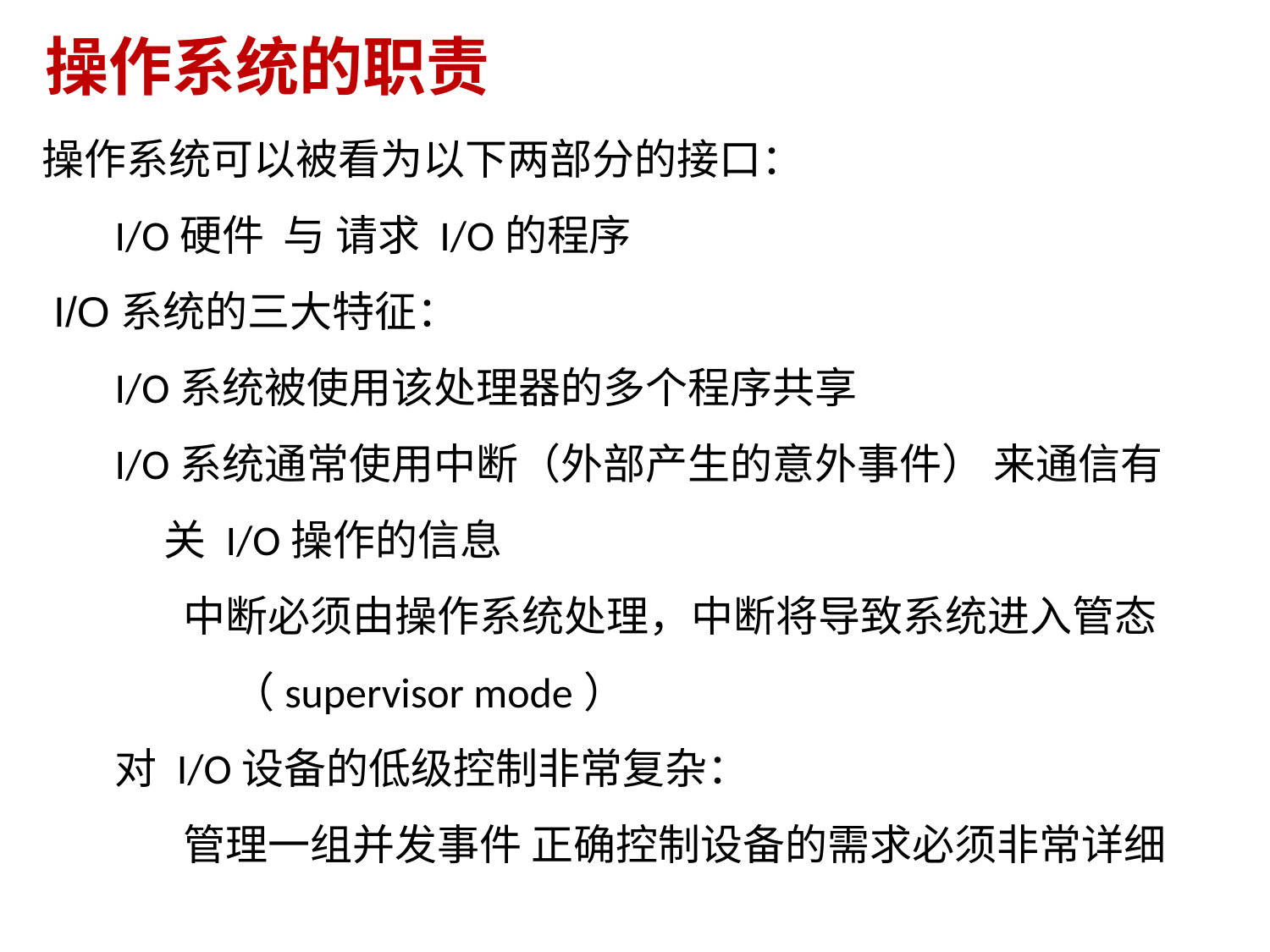

# 操作系统的职责
操作系统可以被看为以下两部分的接口：
I/O硬件  与 请求 I/O的程序
 I/O系统的三大特征：
I/O系统被使用该处理器的多个程序共享
I/O系统通常使用中断（外部产生的意外事件） 来通信有关 I/O操作的信息
中断必须由操作系统处理，中断将导致系统进入管态（supervisor mode）
对 I/O设备的低级控制非常复杂：
管理一组并发事件 正确控制设备的需求必须非常详细